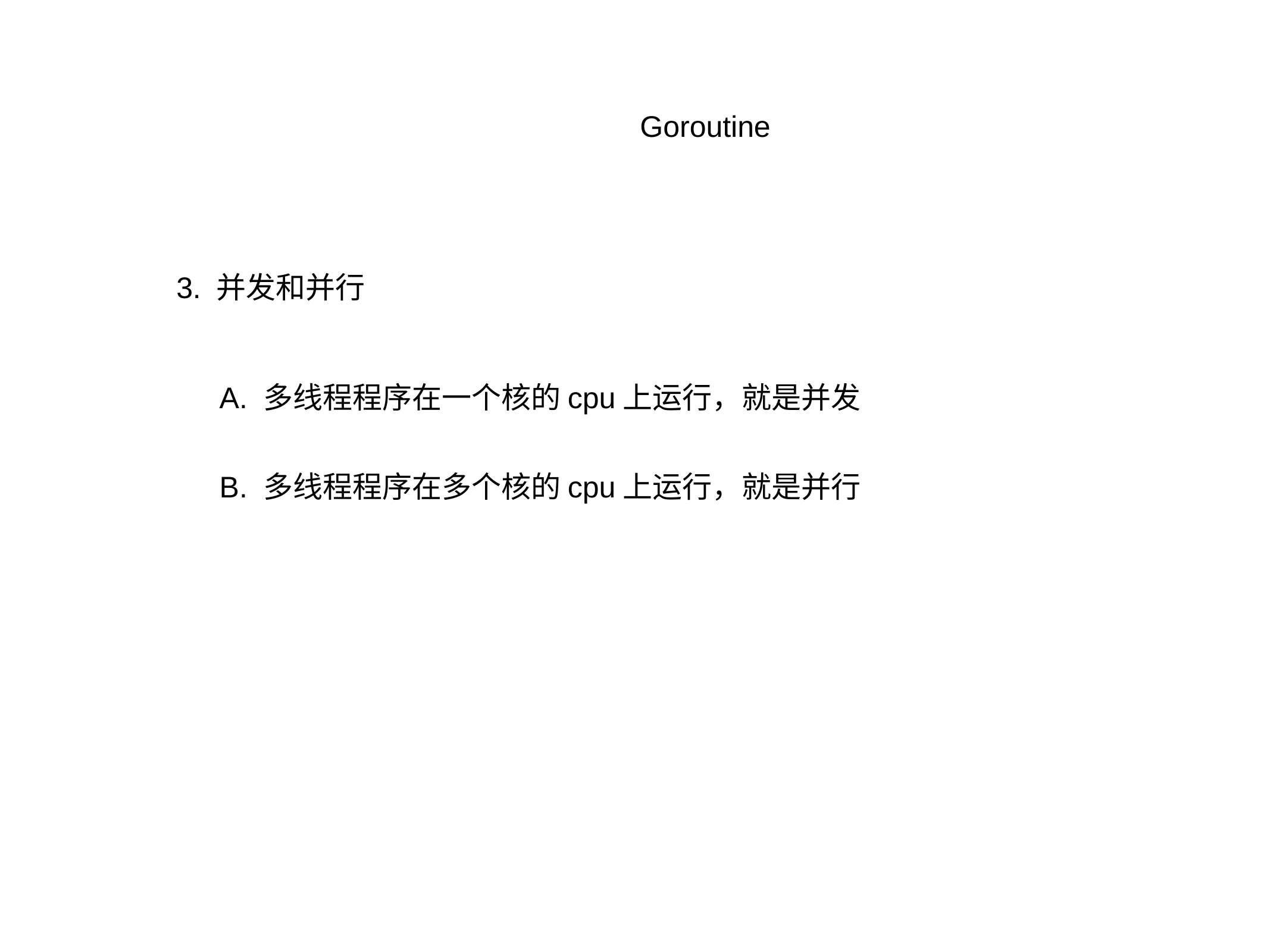

Goroutine
3. 并发和并行
A. 多线程程序在一个核的cpu上运行，就是并发
B. 多线程程序在多个核的cpu上运行，就是并行